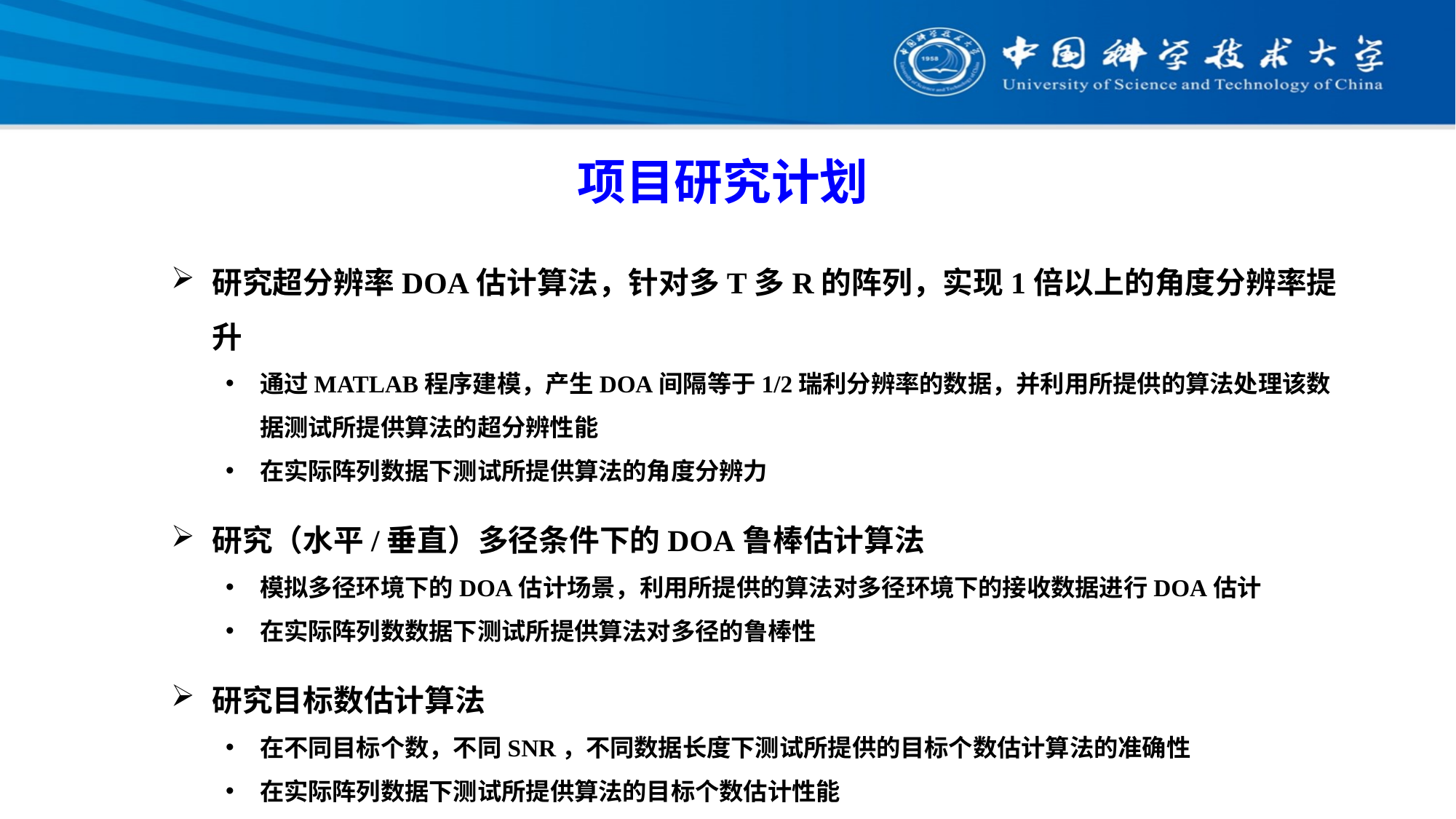

项目研究计划
研究超分辨率DOA估计算法，针对多T多R的阵列，实现1倍以上的角度分辨率提升
通过MATLAB程序建模，产生DOA间隔等于1/2瑞利分辨率的数据，并利用所提供的算法处理该数据测试所提供算法的超分辨性能
在实际阵列数据下测试所提供算法的角度分辨力
研究（水平/垂直）多径条件下的DOA鲁棒估计算法
模拟多径环境下的DOA估计场景，利用所提供的算法对多径环境下的接收数据进行DOA估计
在实际阵列数数据下测试所提供算法对多径的鲁棒性
研究目标数估计算法
在不同目标个数，不同SNR，不同数据长度下测试所提供的目标个数估计算法的准确性
在实际阵列数据下测试所提供算法的目标个数估计性能